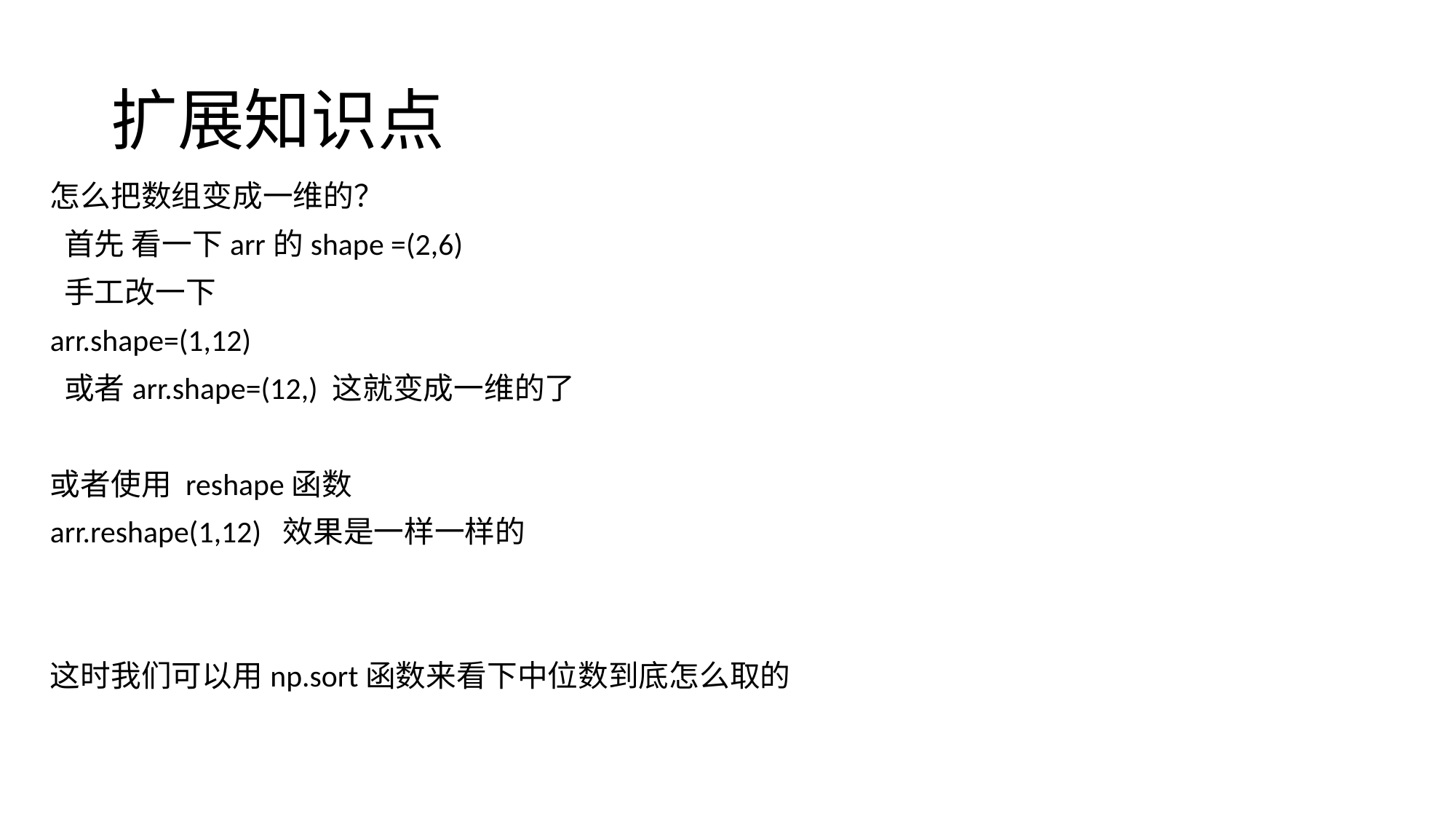

# 扩展知识点
怎么把数组变成一维的？
 首先 看一下arr的shape =(2,6)
 手工改一下
arr.shape=(1,12)
 或者arr.shape=(12,) 这就变成一维的了

或者使用 reshape函数
arr.reshape(1,12)  效果是一样一样的

这时我们可以用np.sort函数来看下中位数到底怎么取的